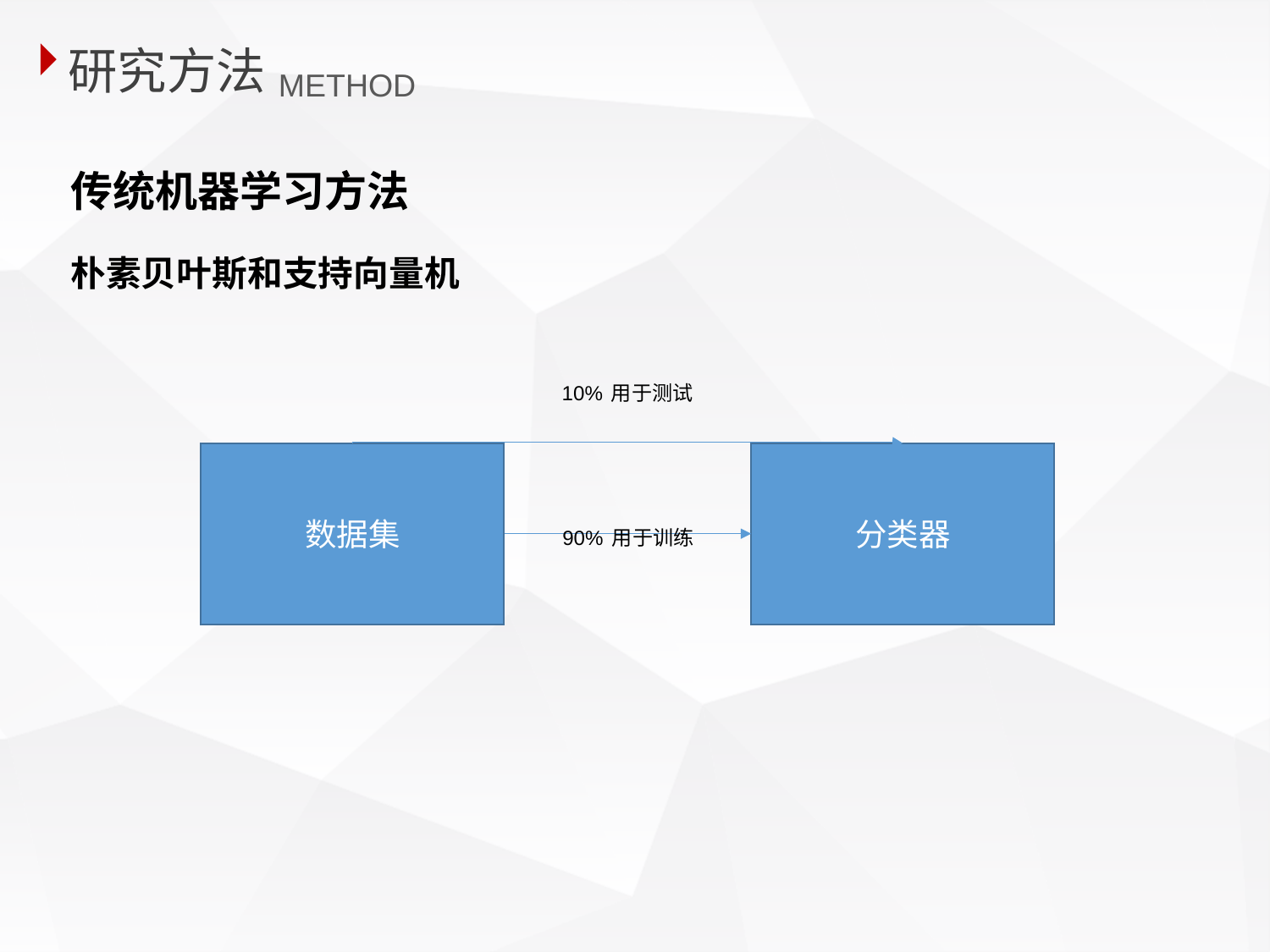

研究方法

  METHOD
传统机器学习方法
朴素贝叶斯和支持向量机
10%用于测试
数据集
分类器
90%用于训练